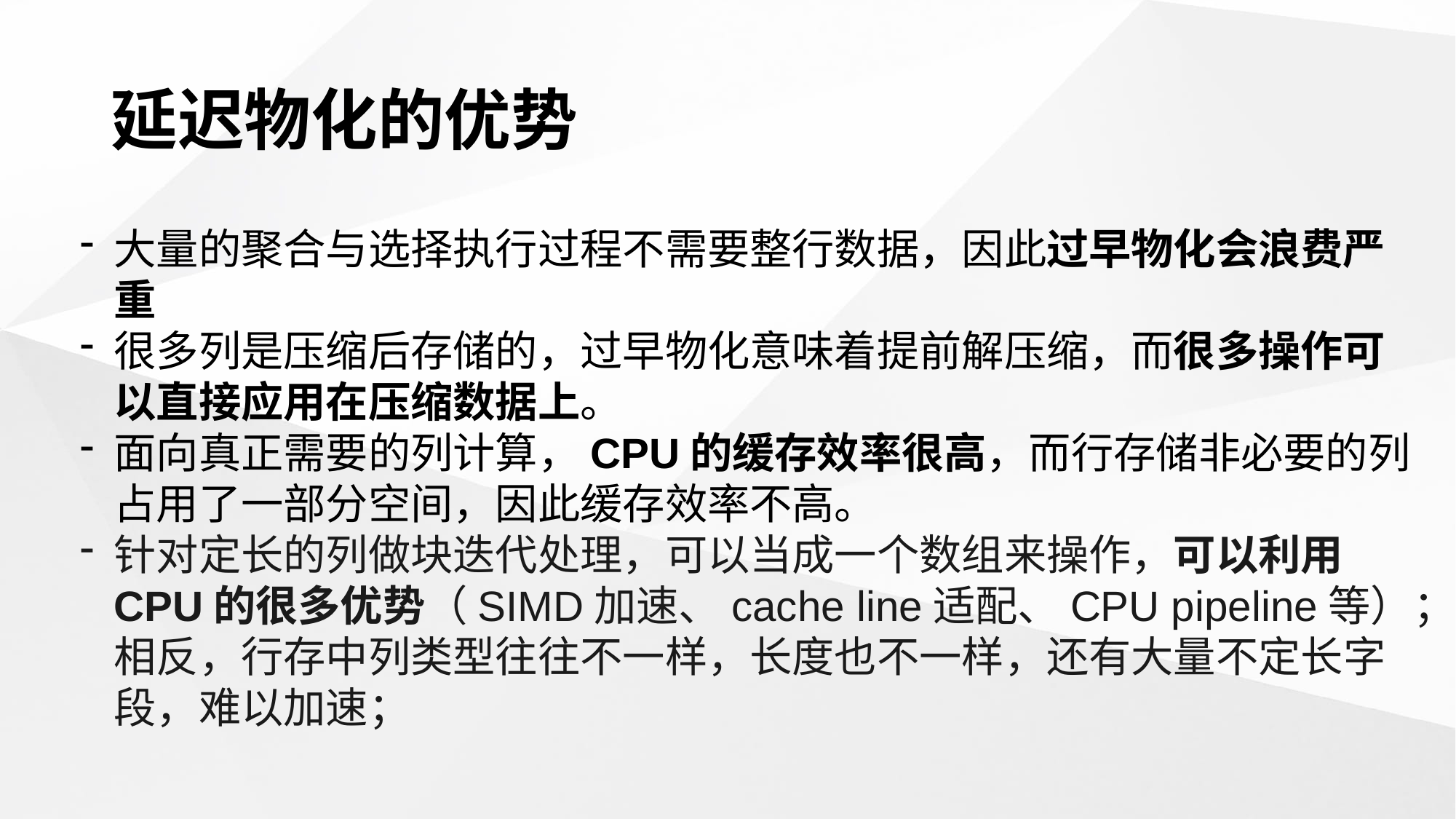

# 延迟物化的优势
大量的聚合与选择执行过程不需要整行数据，因此过早物化会浪费严重
很多列是压缩后存储的，过早物化意味着提前解压缩，而很多操作可以直接应用在压缩数据上。
面向真正需要的列计算，CPU的缓存效率很高，而行存储非必要的列占用了一部分空间，因此缓存效率不高。
针对定长的列做块迭代处理，可以当成一个数组来操作，可以利用CPU的很多优势（SIMD加速、cache line适配、CPU pipeline等）；相反，行存中列类型往往不一样，长度也不一样，还有大量不定长字段，难以加速；